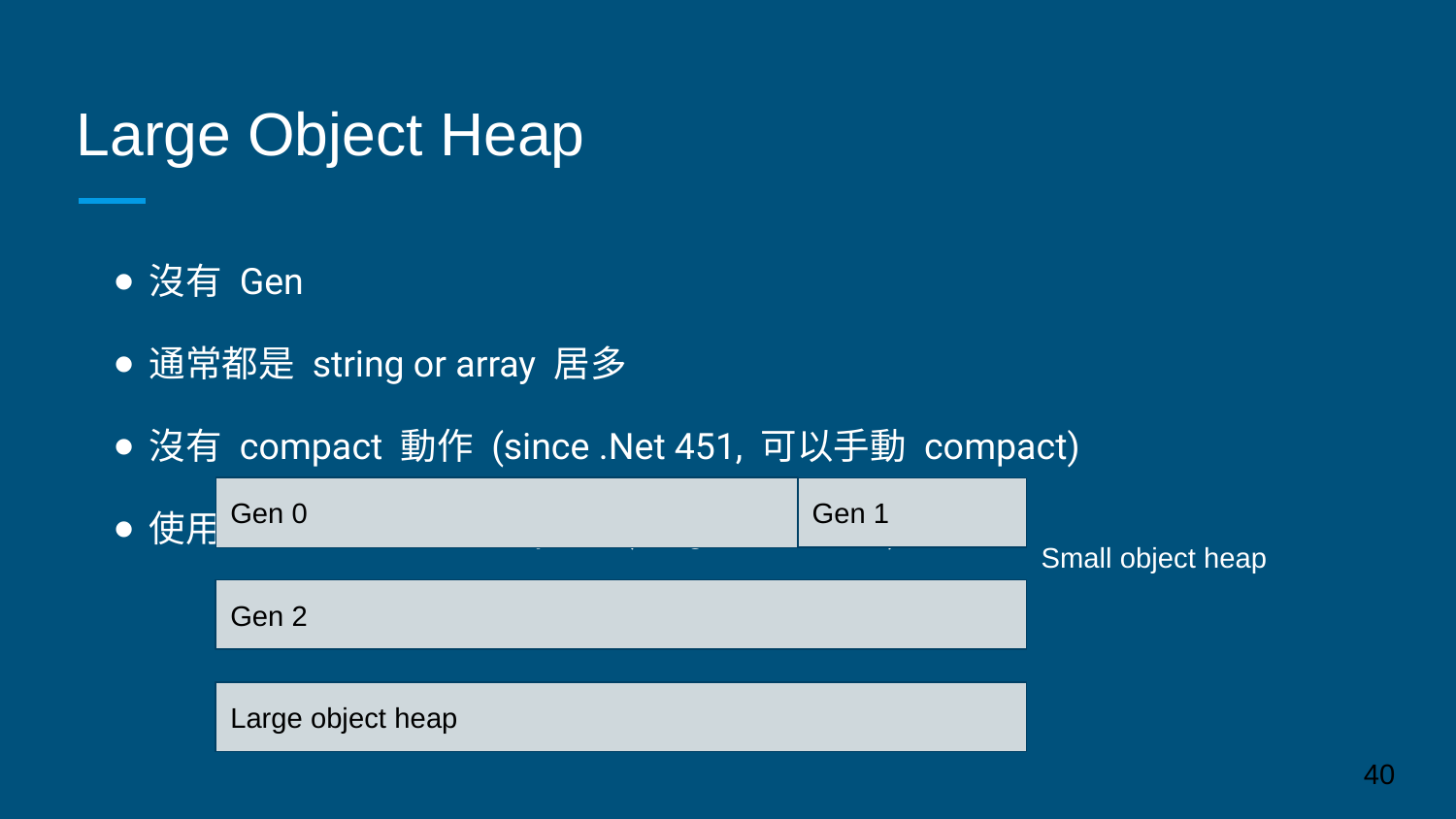

# Large Object Heap
沒有 Gen
通常都是 string or array 居多
沒有 compact 動作 (since .Net 451, 可以手動 compact)
使用 List 來追蹤 free space (Fragmentation?)
Gen 0
Gen 1
Small object heap
Gen 2
Large object heap
40